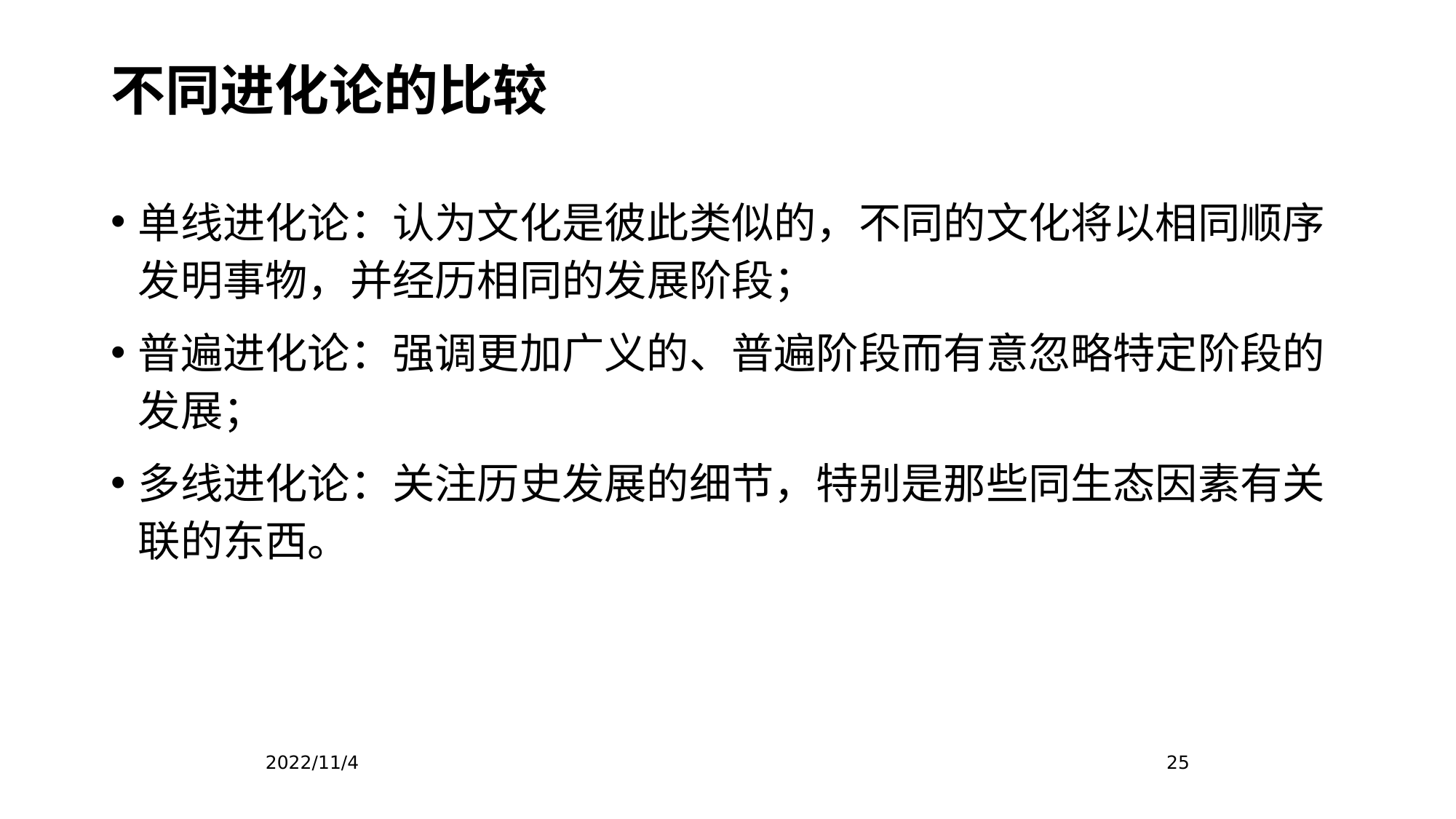

不同进化论的比较
单线进化论：认为文化是彼此类似的，不同的文化将以相同顺序发明事物，并经历相同的发展阶段；
普遍进化论：强调更加广义的、普遍阶段而有意忽略特定阶段的发展；
多线进化论：关注历史发展的细节，特别是那些同生态因素有关联的东西。
2022/11/4
25